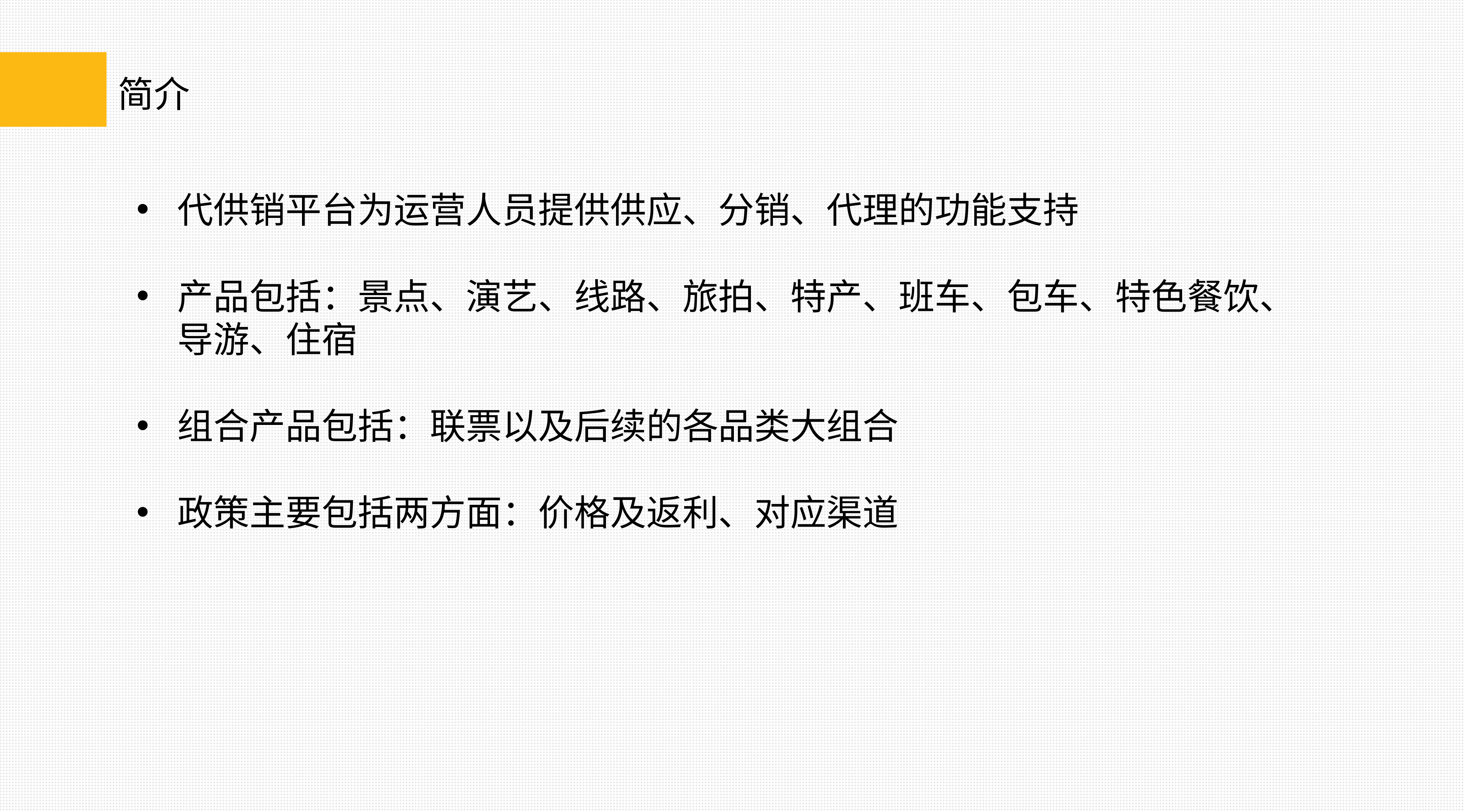

简介
代供销平台为运营人员提供供应、分销、代理的功能支持

产品包括：景点、演艺、线路、旅拍、特产、班车、包车、特色餐饮、导游、住宿

组合产品包括：联票以及后续的各品类大组合

政策主要包括两方面：价格及返利、对应渠道